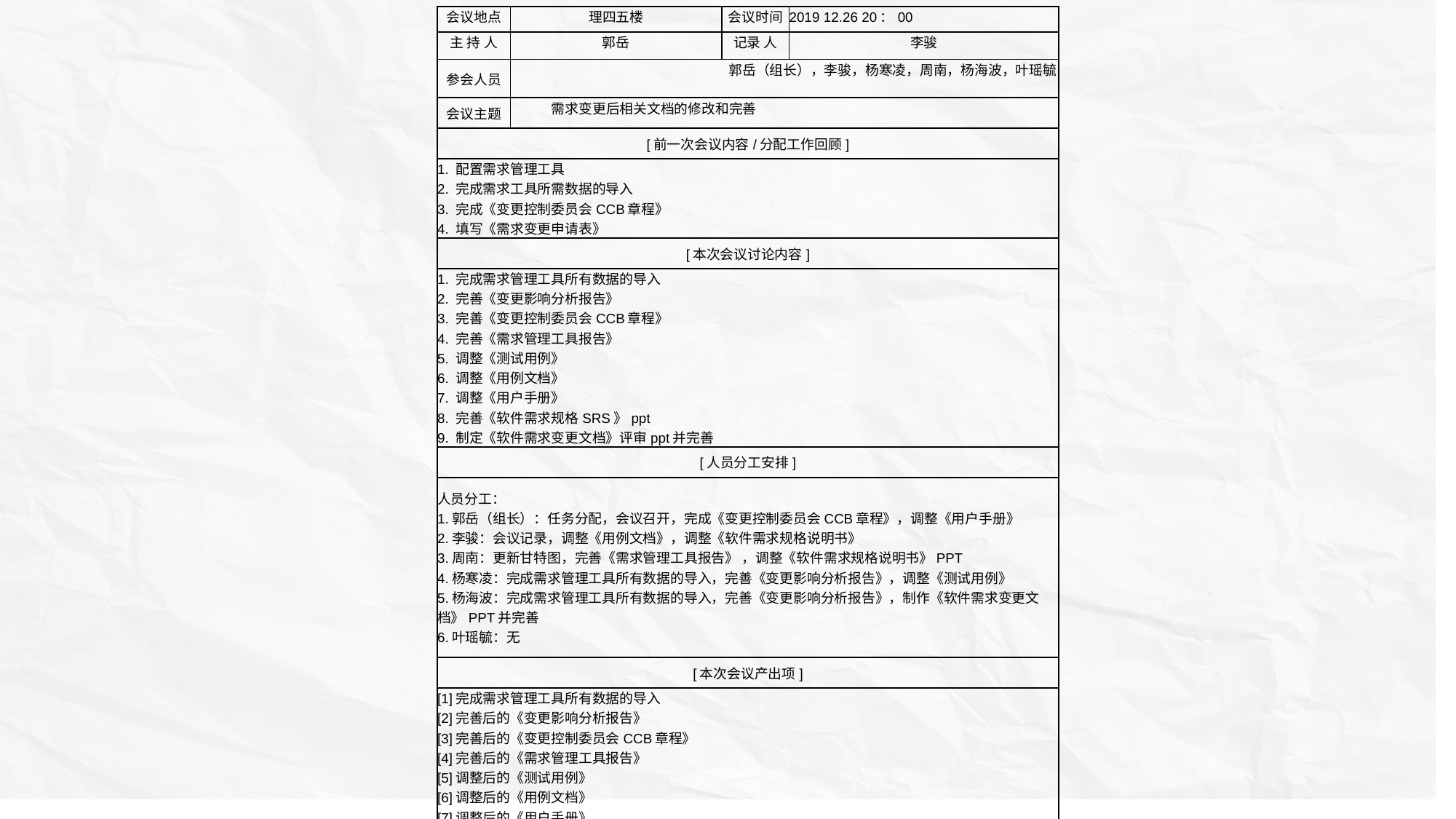

| 会议地点 | 理四五楼 | 会议时间 | 2019 12.26 20：00 |
| --- | --- | --- | --- |
| 主 持 人 | 郭岳 | 记录 人 | 李骏 |
| 参会人员 | 郭岳（组长），李骏，杨寒凌，周南，杨海波，叶瑶毓 |  |  |
| 会议主题 | 需求变更后相关文档的修改和完善 |  |  |
| [前一次会议内容/分配工作回顾] |  |  |  |
| 1. 配置需求管理工具 2. 完成需求工具所需数据的导入 3. 完成《变更控制委员会CCB章程》 4. 填写《需求变更申请表》 |  |  |  |
| [本次会议讨论内容] |  |  |  |
| 1. 完成需求管理工具所有数据的导入 2. 完善《变更影响分析报告》 3. 完善《变更控制委员会CCB章程》 4. 完善《需求管理工具报告》 5. 调整《测试用例》 6. 调整《用例文档》 7. 调整《用户手册》 8. 完善《软件需求规格SRS》ppt 9. 制定《软件需求变更文档》评审ppt并完善 |  |  |  |
| [人员分工安排] |  |  |  |
| 人员分工： 1.郭岳（组长）：任务分配，会议召开，完成《变更控制委员会CCB章程》，调整《用户手册》 2.李骏：会议记录，调整《用例文档》，调整《软件需求规格说明书》 3.周南：更新甘特图，完善《需求管理工具报告》 ，调整《软件需求规格说明书》PPT 4.杨寒凌：完成需求管理工具所有数据的导入，完善《变更影响分析报告》，调整《测试用例》 5.杨海波：完成需求管理工具所有数据的导入，完善《变更影响分析报告》，制作《软件需求变更文档》PPT并完善 6.叶瑶毓：无 |  |  |  |
| [本次会议产出项] |  |  |  |
| [1]完成需求管理工具所有数据的导入 [2]完善后的《变更影响分析报告》 [3]完善后的《变更控制委员会CCB章程》 [4]完善后的《需求管理工具报告》 [5]调整后的《测试用例》 [6]调整后的《用例文档》 [7]调整后的《用户手册》 [8]完善后的《软件需求规格SRS》ppt [9]完善后的《软件需求变更文档》评审ppt |  |  |  |